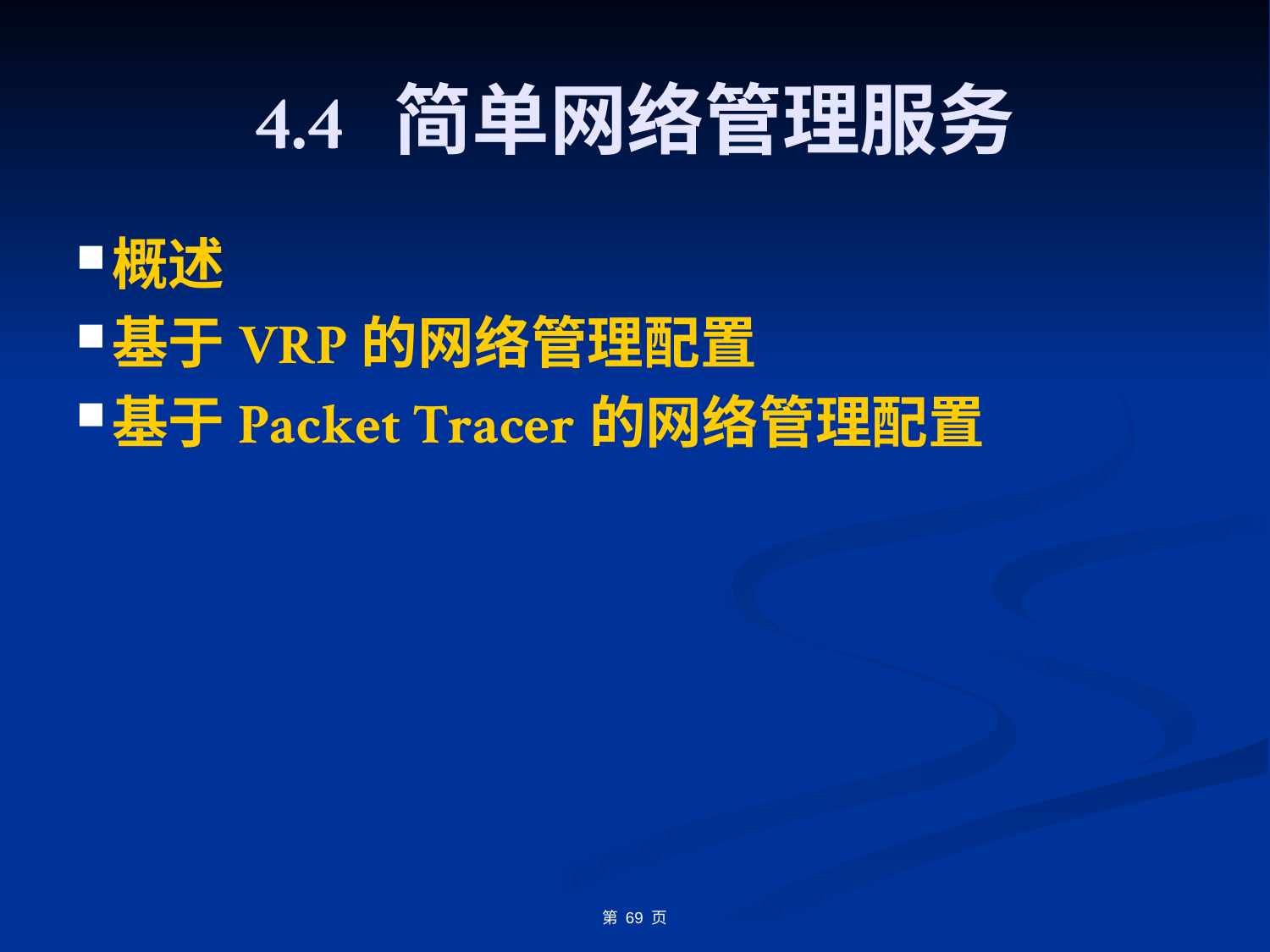

# 4.4  简单网络管理服务
概述
基于VRP的网络管理配置
基于Packet Tracer的网络管理配置

第 69 页